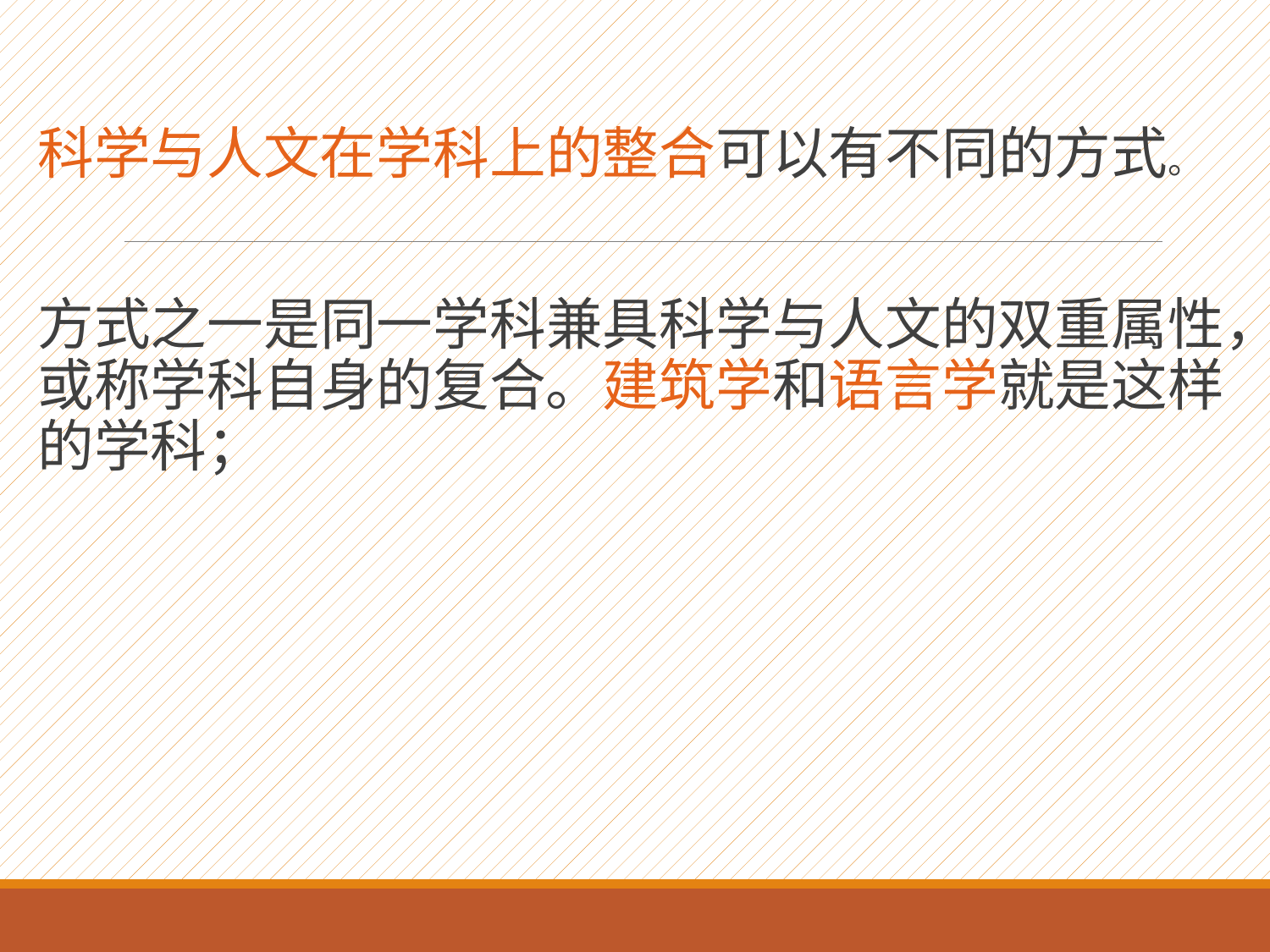

科学与人文在学科上的整合可以有不同的方式。

方式之一是同一学科兼具科学与人文的双重属性，或称学科自身的复合。建筑学和语言学就是这样的学科；